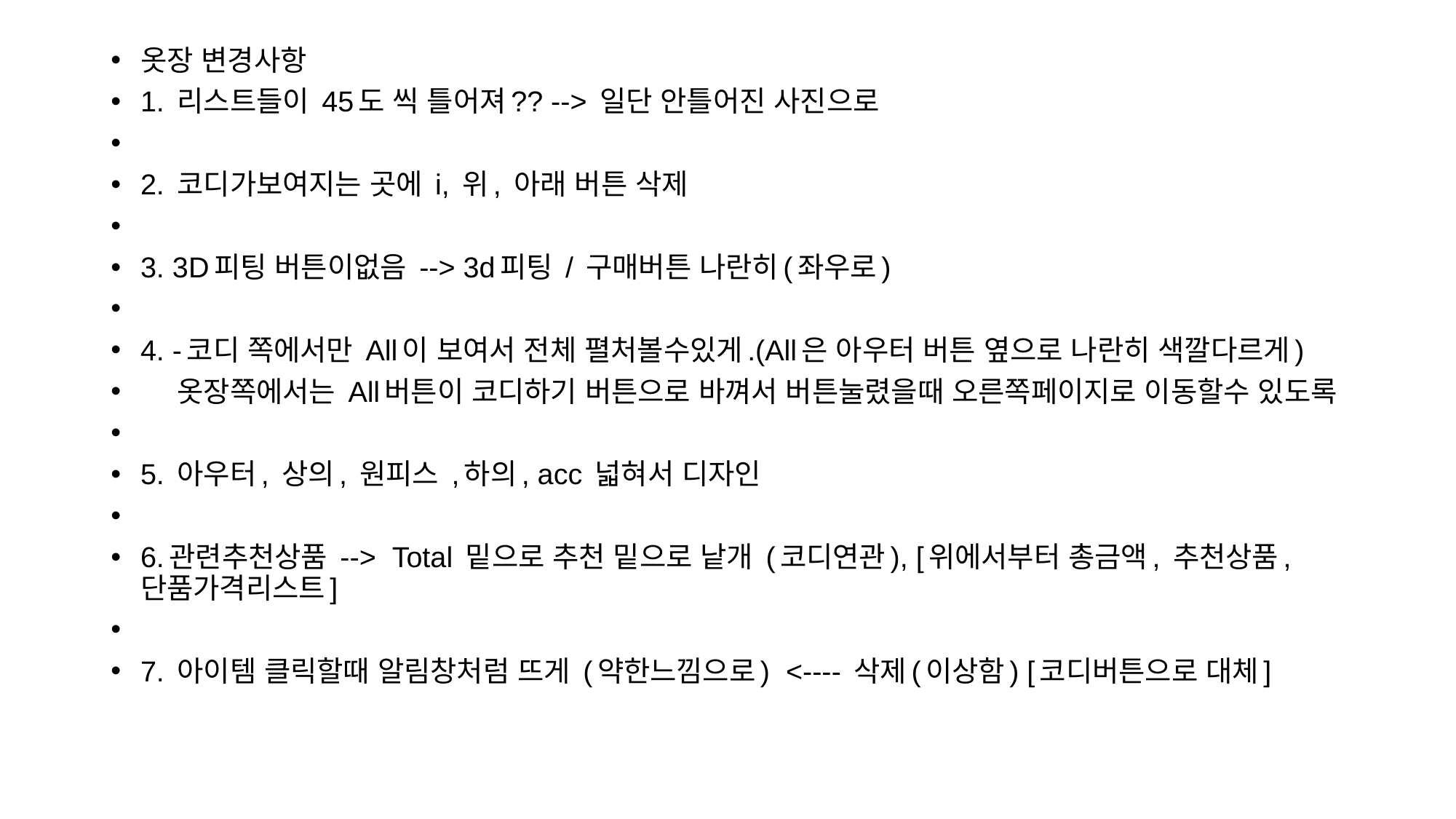

옷장 변경사항
1. 리스트들이 45도 씩 틀어져?? --> 일단 안틀어진 사진으로

2. 코디가보여지는 곳에 i, 위, 아래 버튼 삭제

3. 3D피팅 버튼이없음 --> 3d피팅 / 구매버튼 나란히(좌우로)

4. -코디 쪽에서만 All이 보여서 전체 펼처볼수있게.(All은 아우터 버튼 옆으로 나란히 색깔다르게)
    옷장쪽에서는 All버튼이 코디하기 버튼으로 바껴서 버튼눌렸을때 오른쪽페이지로 이동할수 있도록

5. 아우터, 상의, 원피스 ,하의, acc 넓혀서 디자인

6.관련추천상품 -->  Total 밑으로 추천 밑으로 낱개 (코디연관), [위에서부터 총금액, 추천상품, 단품가격리스트]

7. 아이템 클릭할때 알림창처럼 뜨게 (약한느낌으로)  <---- 삭제(이상함) [코디버튼으로 대체]